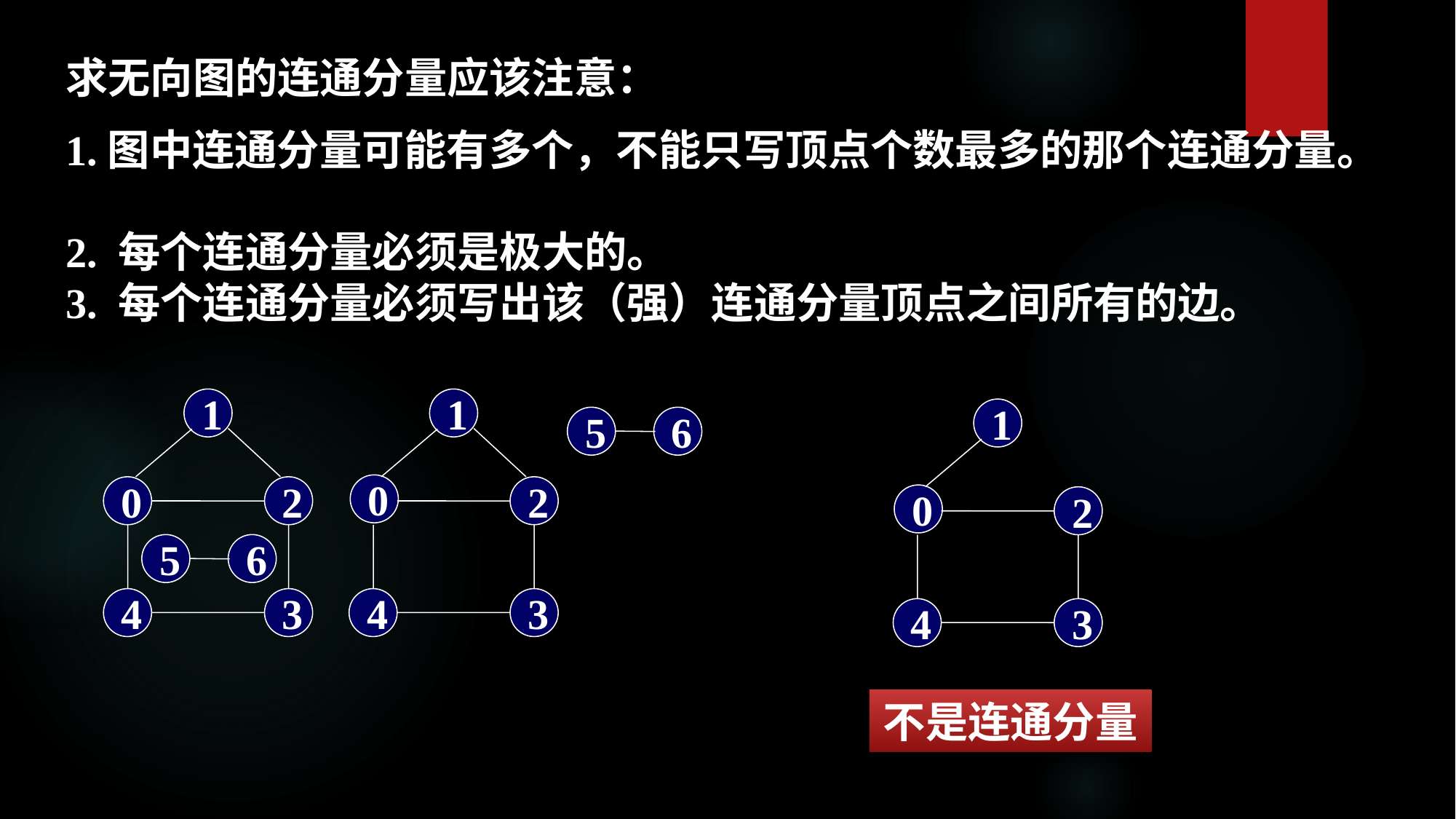

求无向图的连通分量应该注意：
1.图中连通分量可能有多个，不能只写顶点个数最多的那个连通分量。
2. 每个连通分量必须是极大的。
3. 每个连通分量必须写出该（强）连通分量顶点之间所有的边。
1

0
2

5
6

4
3

1
1

0
2

4
3

不是连通分量
5
6

0
2

4
3